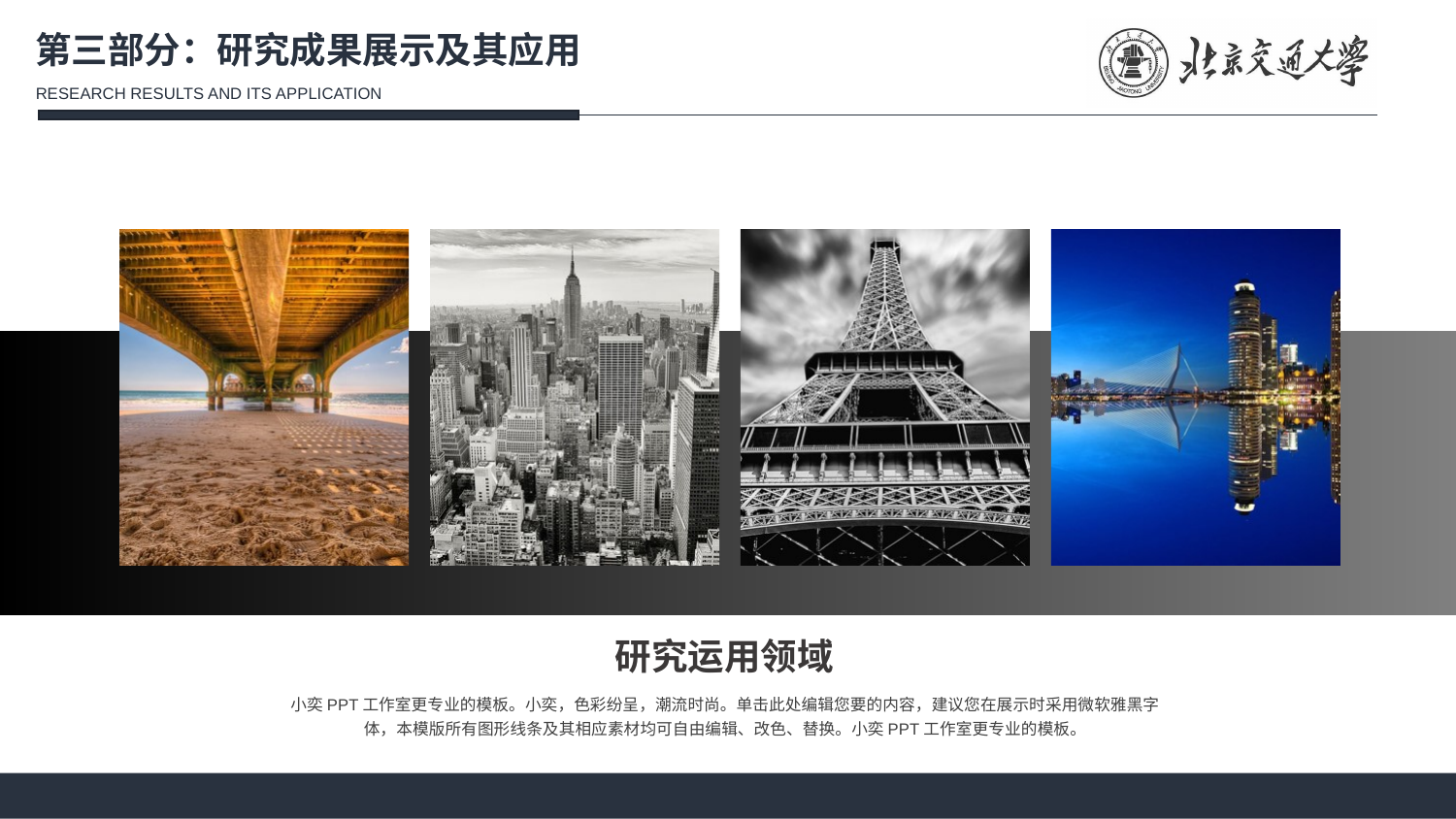

第三部分：研究成果展示及其应用
RESEARCH RESULTS AND ITS APPLICATION

研究运用领域
小奕PPT工作室更专业的模板。小奕，色彩纷呈，潮流时尚。单击此处编辑您要的内容，建议您在展示时采用微软雅黑字体，本模版所有图形线条及其相应素材均可自由编辑、改色、替换。小奕PPT工作室更专业的模板。